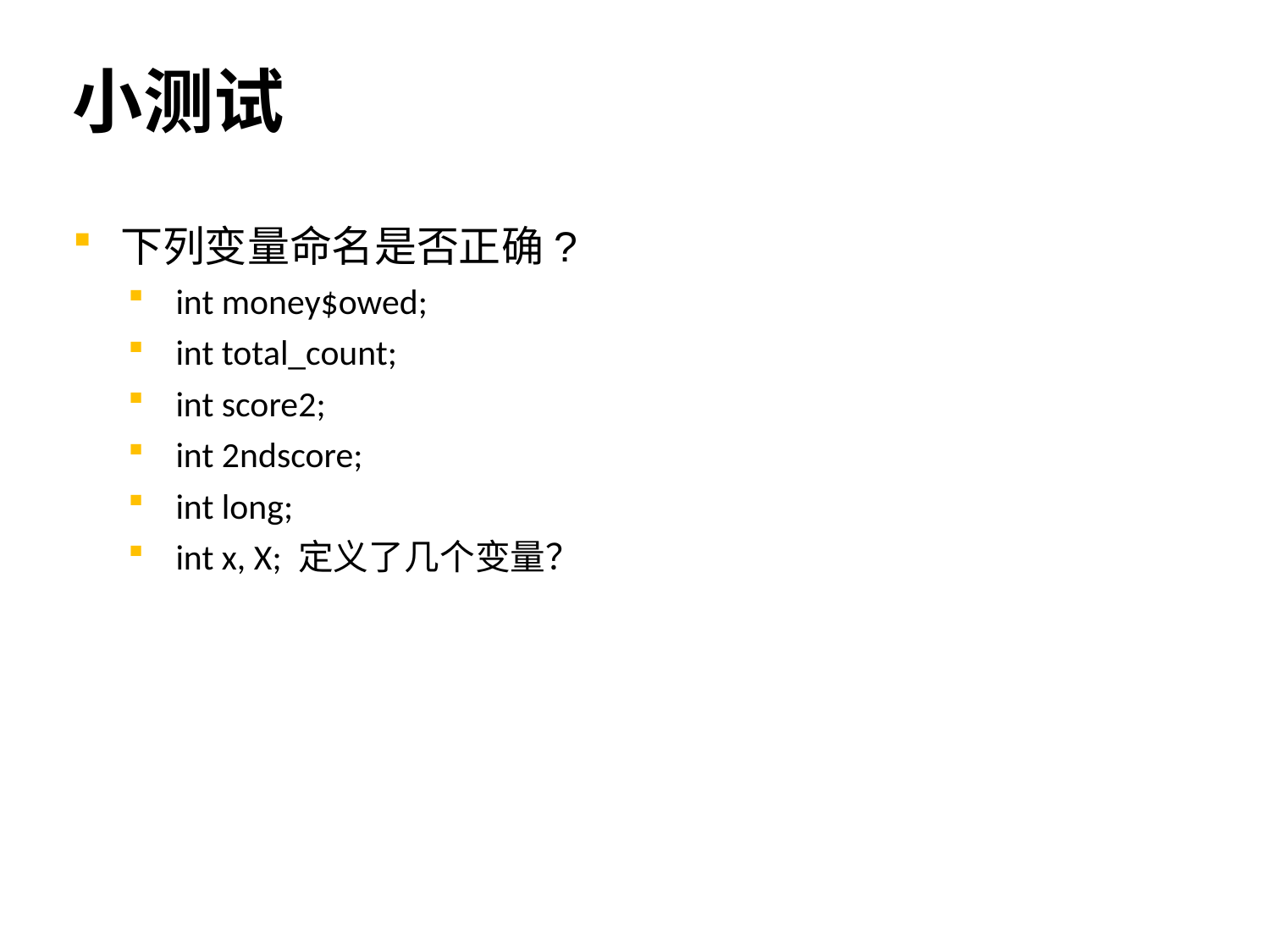

# 小测试
下列变量命名是否正确?
int money$owed;
int total_count;
int score2;
int 2ndscore;
int long;
int x, X; 定义了几个变量？